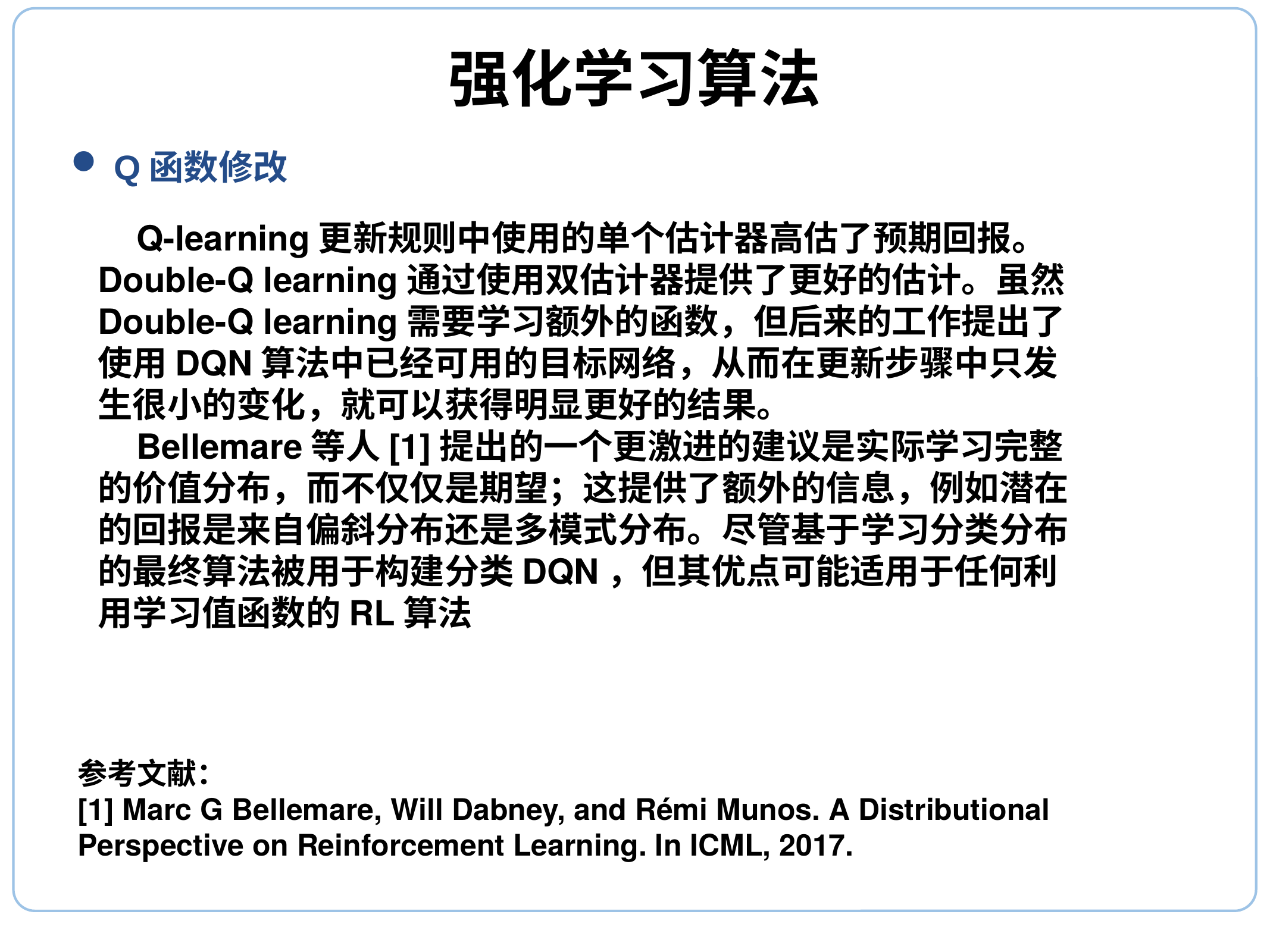

# 强化学习算法
Q函数修改
    Q-learning更新规则中使用的单个估计器高估了预期回报。Double-Q learning通过使用双估计器提供了更好的估计。虽然Double-Q learning需要学习额外的函数，但后来的工作提出了使用DQN算法中已经可用的目标网络，从而在更新步骤中只发生很小的变化，就可以获得明显更好的结果。
    Bellemare等人[1]提出的一个更激进的建议是实际学习完整的价值分布，而不仅仅是期望；这提供了额外的信息，例如潜在的回报是来自偏斜分布还是多模式分布。尽管基于学习分类分布的最终算法被用于构建分类DQN，但其优点可能适用于任何利用学习值函数的RL算法
参考文献：
[1] Marc G Bellemare, Will Dabney, and Rémi Munos. A Distributional
Perspective on Reinforcement Learning. In ICML, 2017.
14